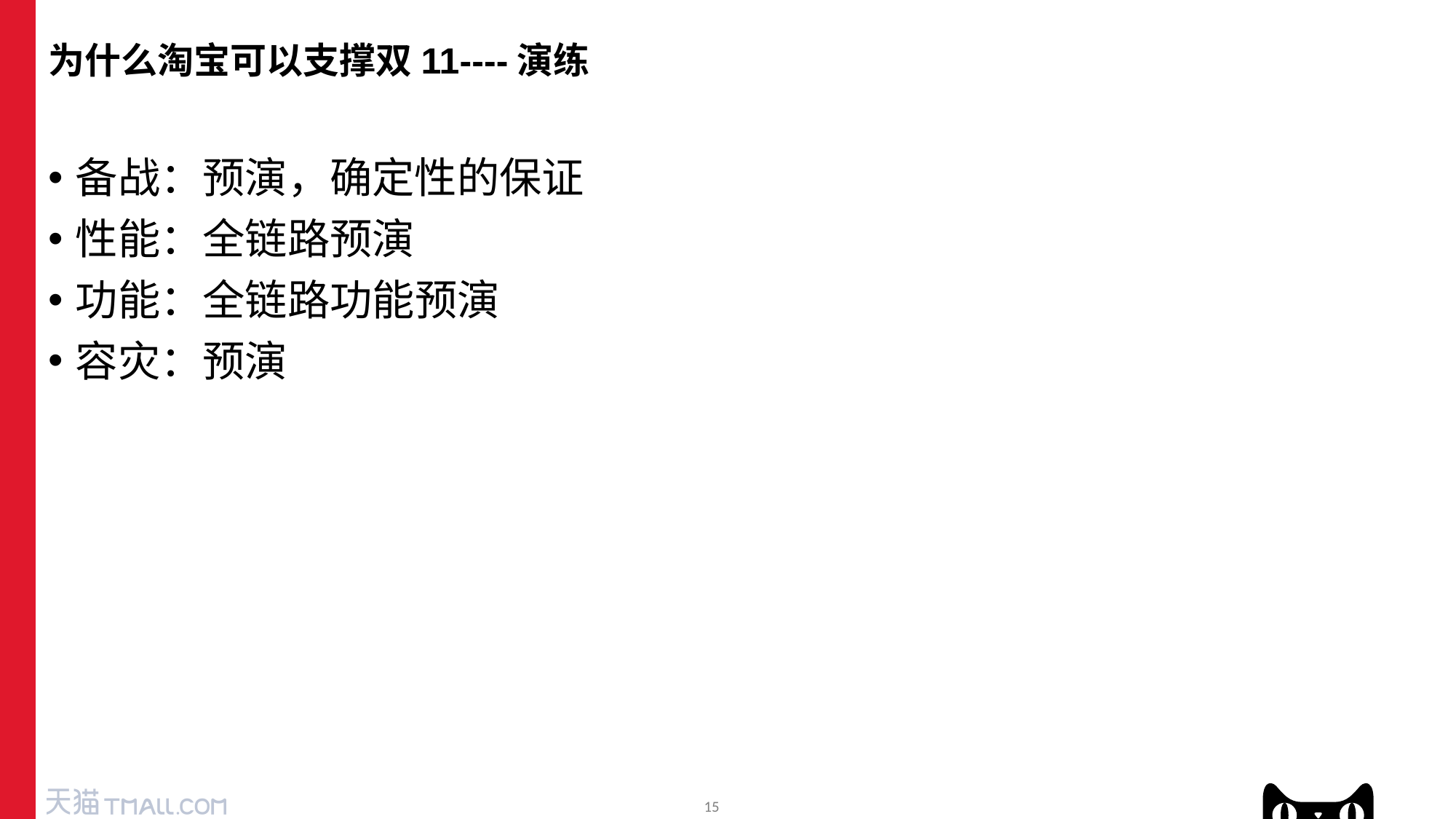

# 为什么淘宝可以支撑双11----演练

备战：预演，确定性的保证
性能：全链路预演
功能：全链路功能预演
容灾：预演